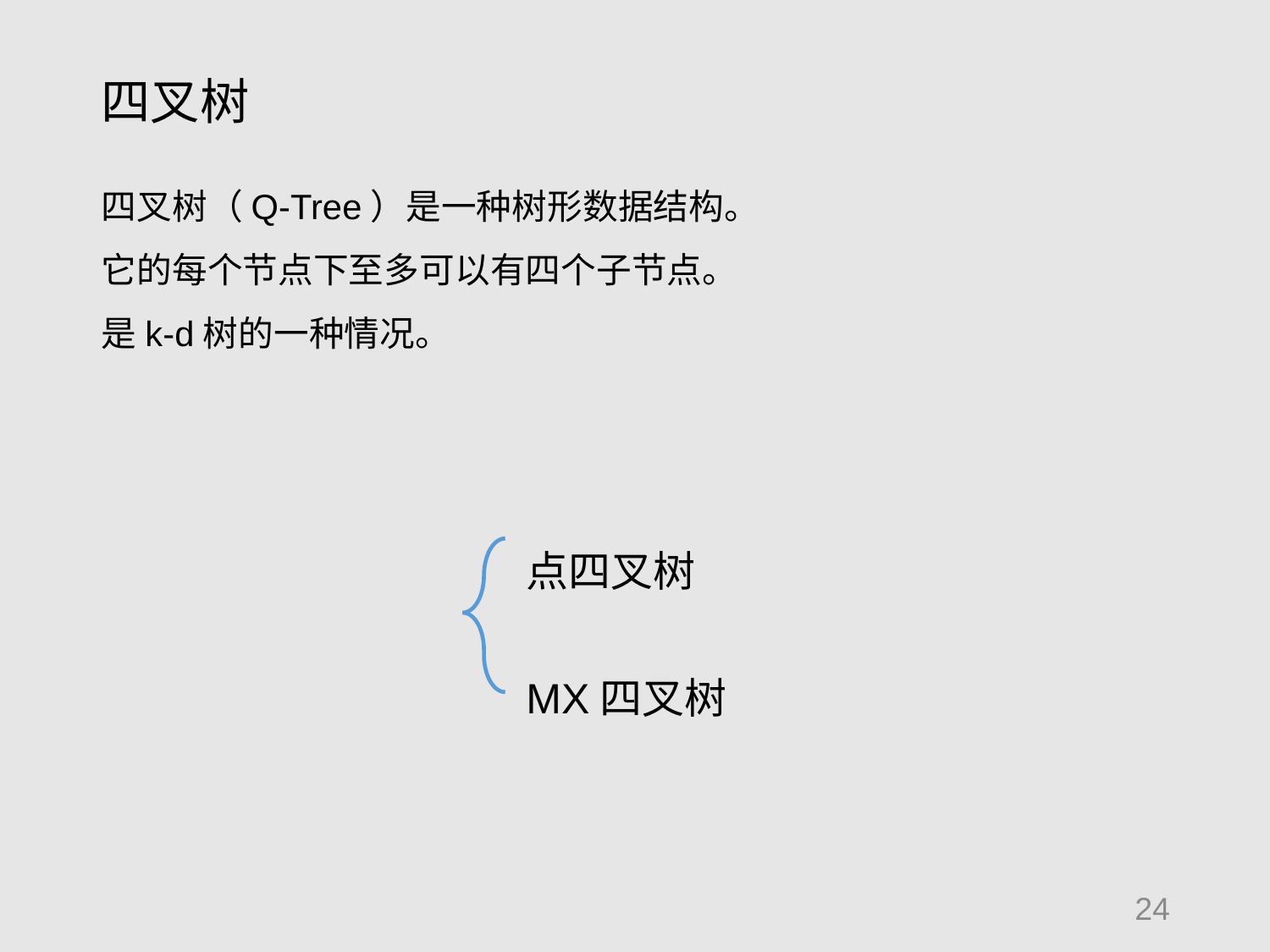

四叉树
四叉树（Q-Tree）是一种树形数据结构。
它的每个节点下至多可以有四个子节点。
是k-d树的一种情况。
点四叉树
MX四叉树

24